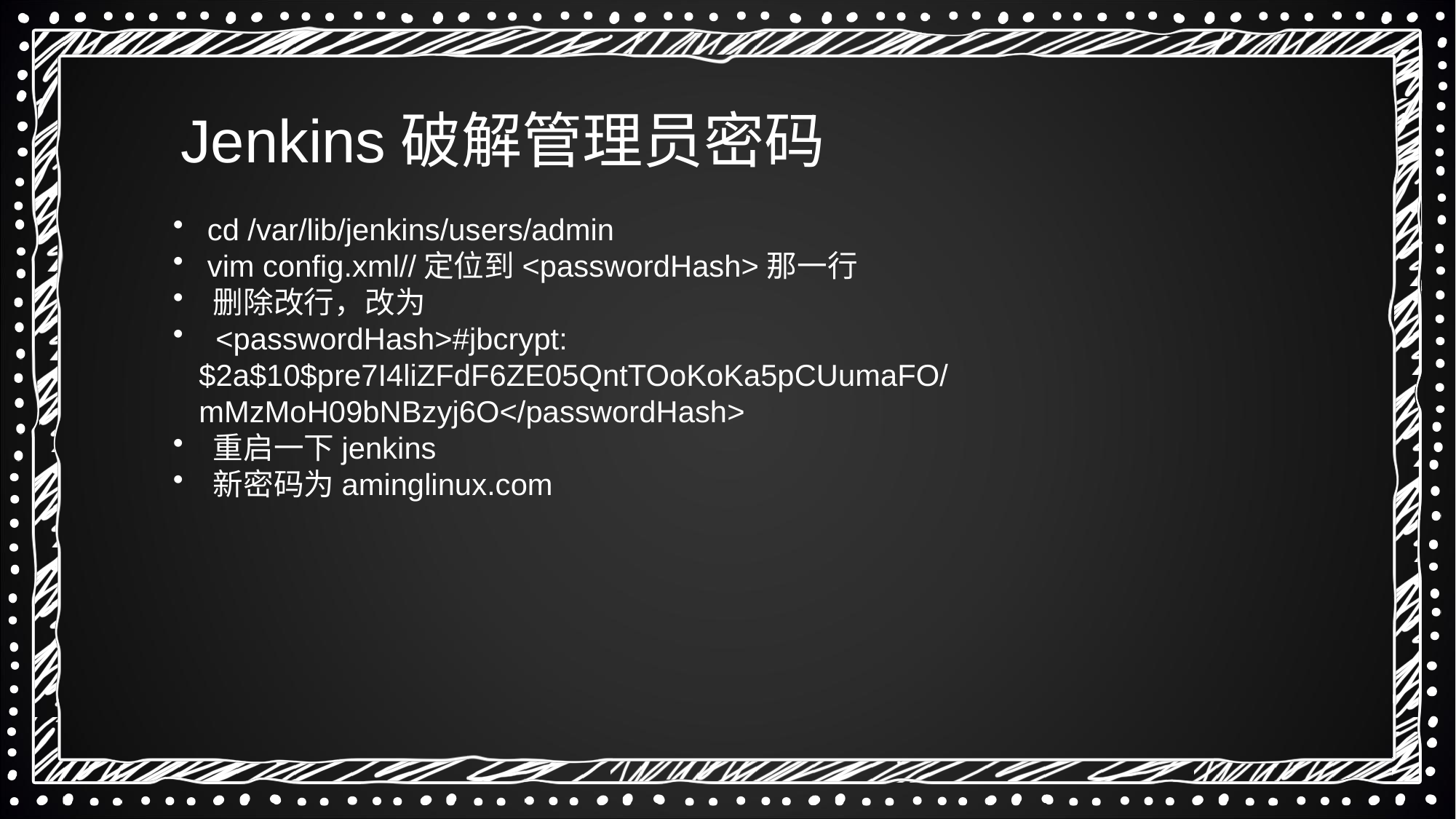

Jenkins破解管理员密码
 cd /var/lib/jenkins/users/admin
 vim config.xml//定位到<passwordHash>那一行
 删除改行，改为
  <passwordHash>#jbcrypt:$2a$10$pre7I4liZFdF6ZE05QntTOoKoKa5pCUumaFO/mMzMoH09bNBzyj6O</passwordHash>
 重启一下jenkins
 新密码为aminglinux.com